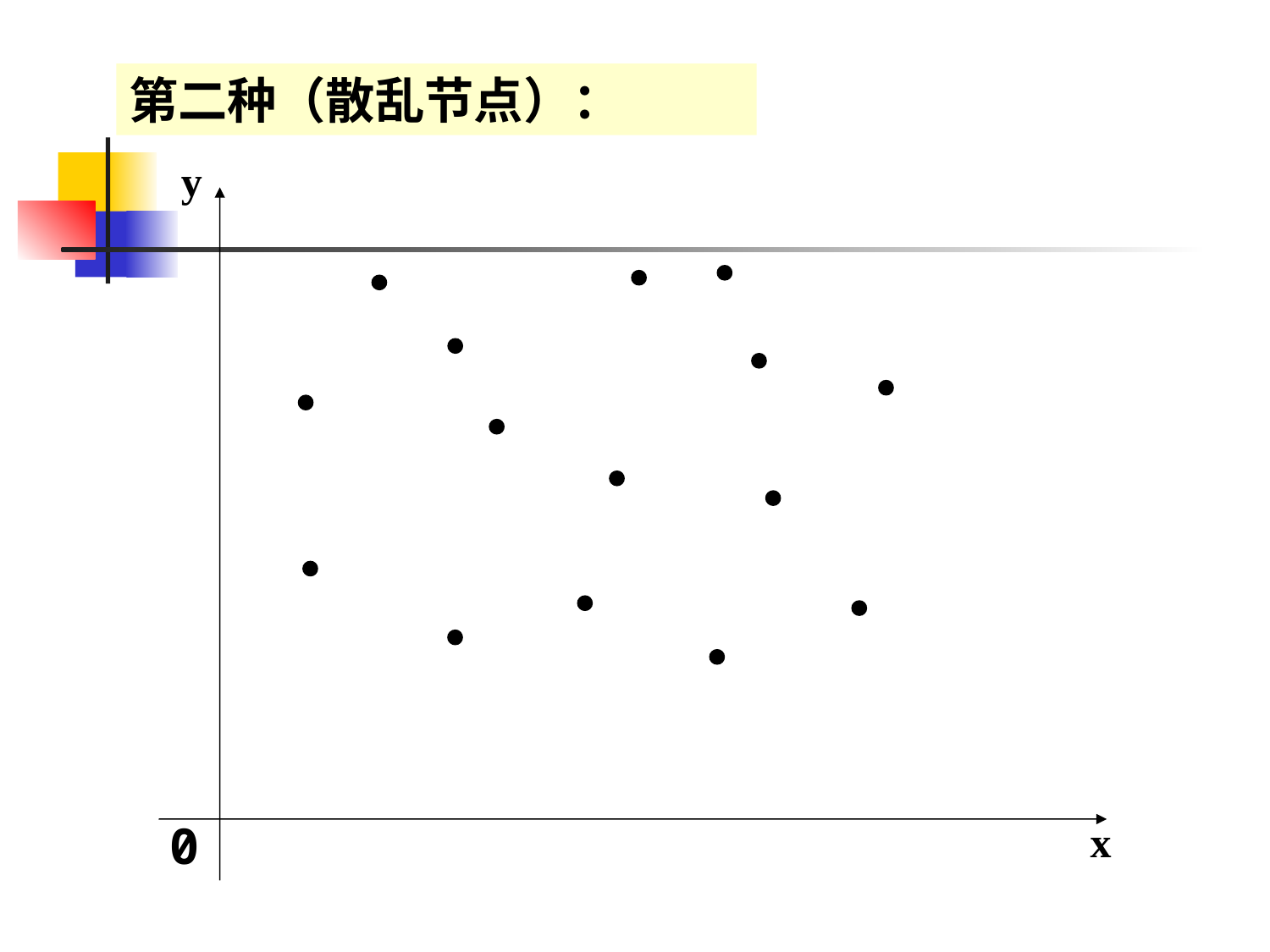

第二种（散乱节点）：
y

•
•
•
•
•
•
•
•
•
•
•
•
•
•
•
x

0